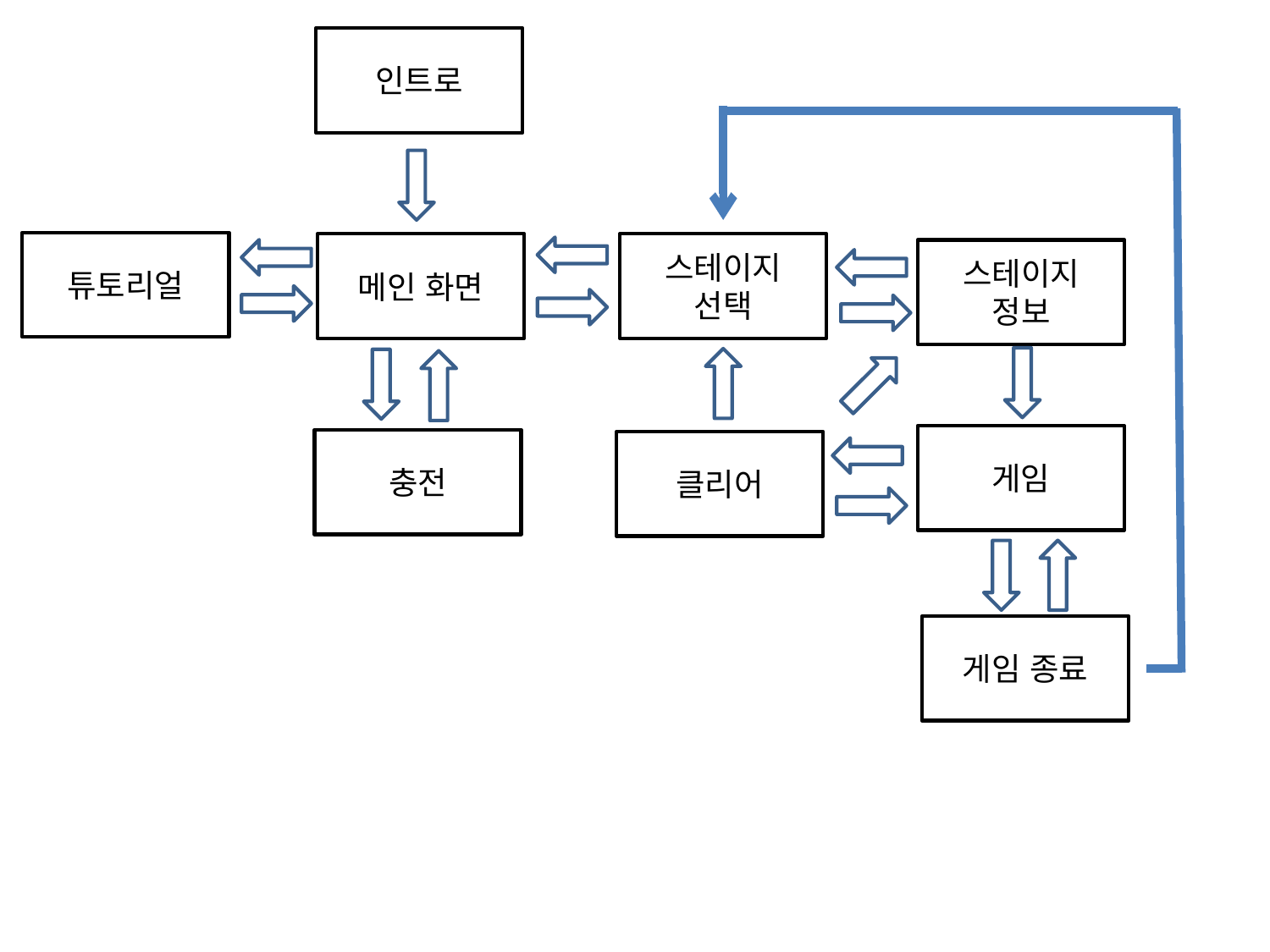

인트로

튜토리얼

메인 화면
스테이지
선택
스테이지
정보

게임
충전
클리어

게임 종료